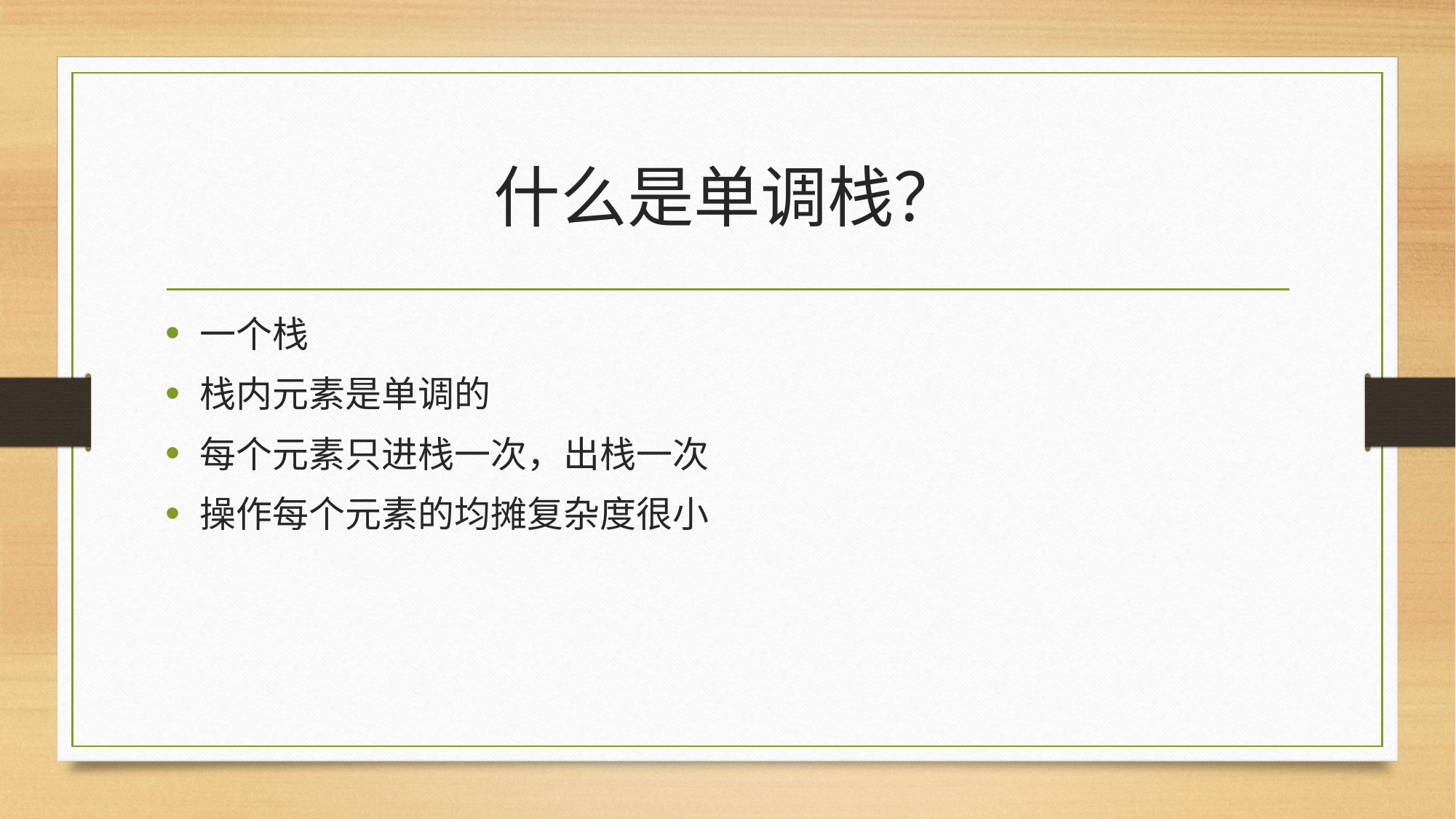

# 什么是单调栈？
一个栈
栈内元素是单调的
每个元素只进栈一次，出栈一次
操作每个元素的均摊复杂度很小